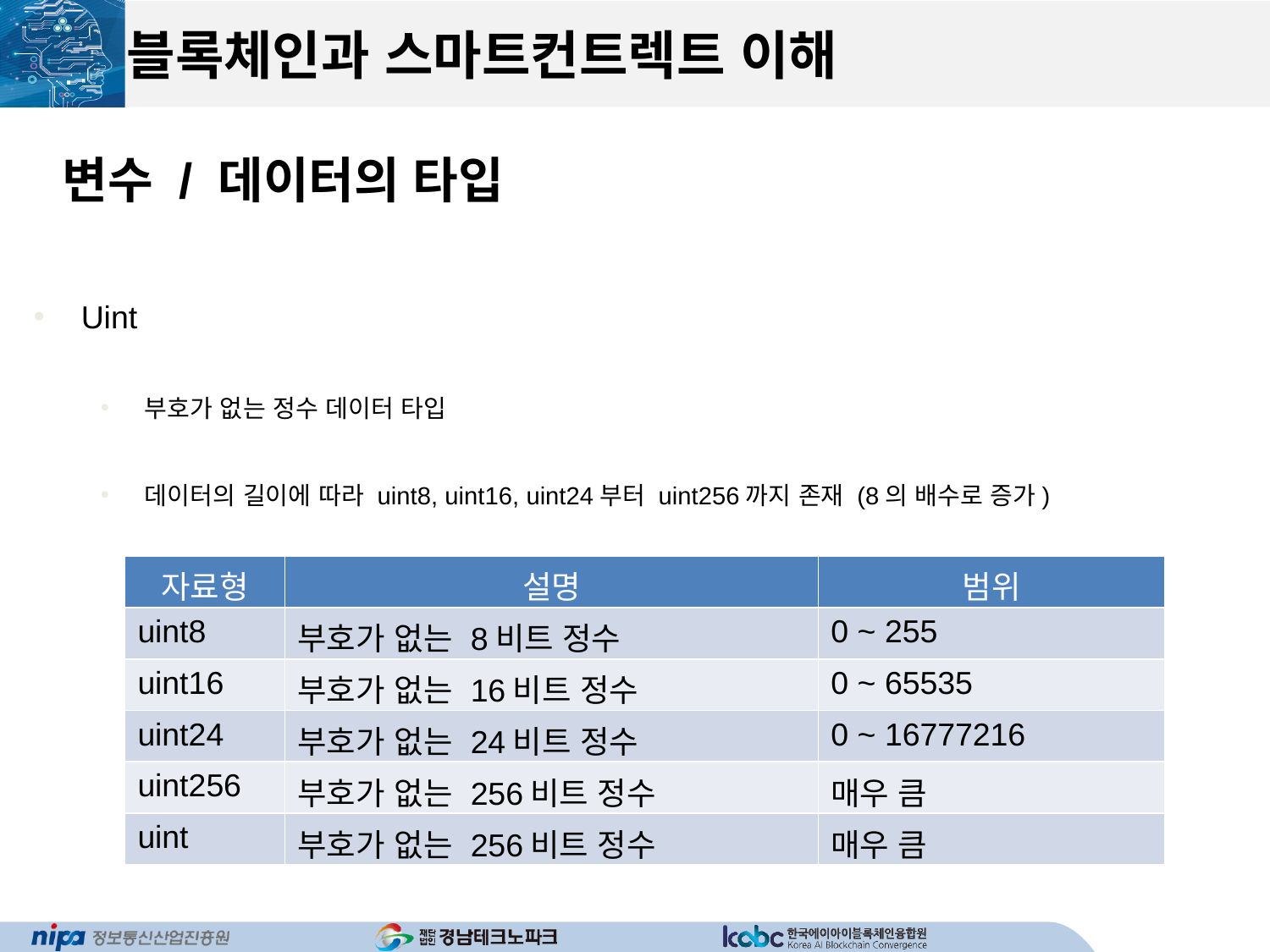

# 블록체인과 스마트컨트렉트 이해
변수 / 데이터의 타입
Uint
부호가 없는 정수 데이터 타입
데이터의 길이에 따라 uint8, uint16, uint24부터 uint256까지 존재 (8의 배수로 증가)
| 자료형 | 설명 | 범위 |
| --- | --- | --- |
| uint8 | 부호가 없는 8비트 정수 | 0 ~ 255 |
| uint16 | 부호가 없는 16비트 정수 | 0 ~ 65535 |
| uint24 | 부호가 없는 24비트 정수 | 0 ~ 16777216 |
| uint256 | 부호가 없는 256비트 정수 | 매우 큼 |
| uint | 부호가 없는 256비트 정수 | 매우 큼 |